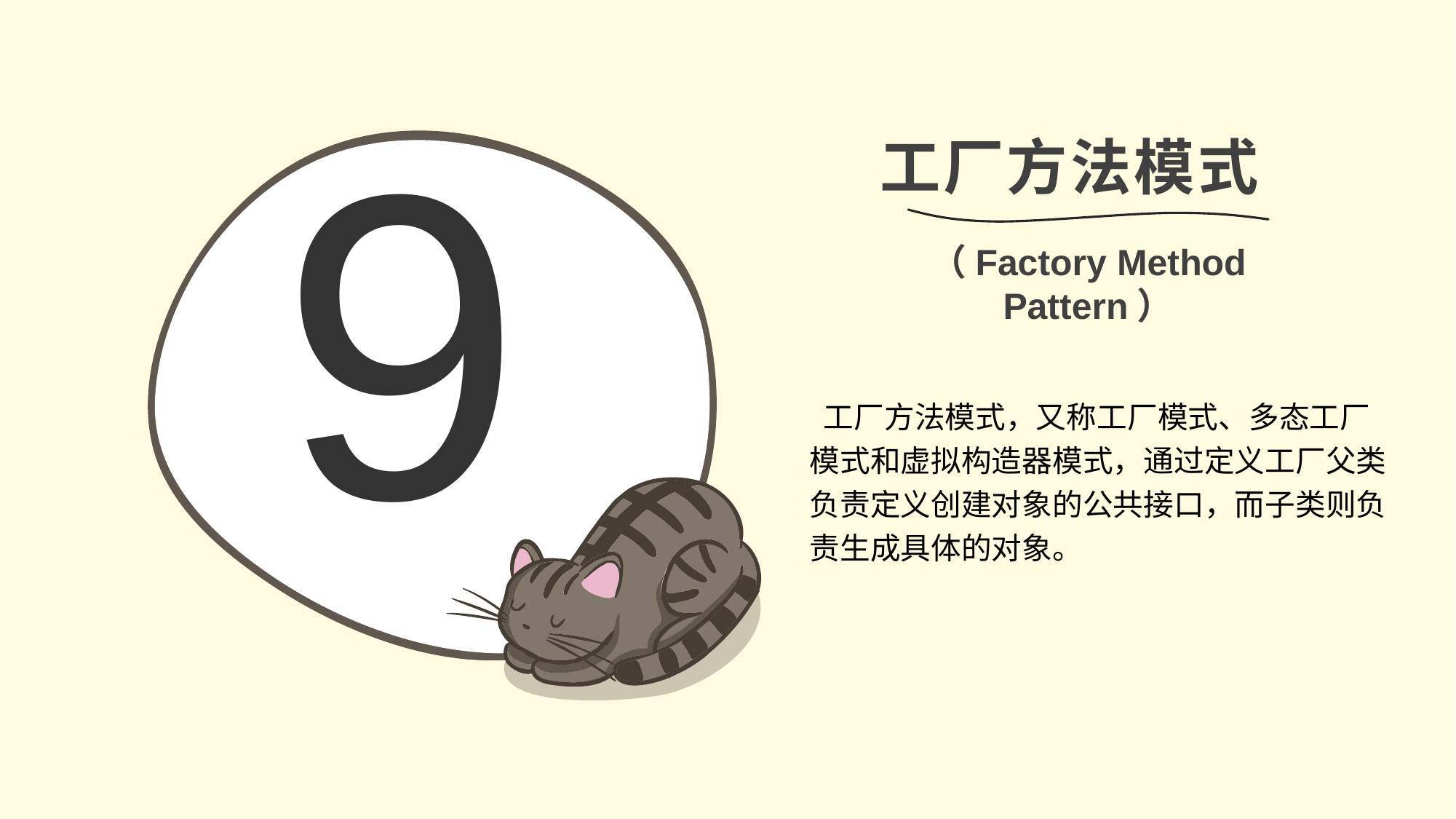

9

工厂方法模式

（Factory Method Pattern）

 工厂方法模式，又称工厂模式、多态工厂模式和虚拟构造器模式，通过定义工厂父类负责定义创建对象的公共接口，而子类则负责生成具体的对象。